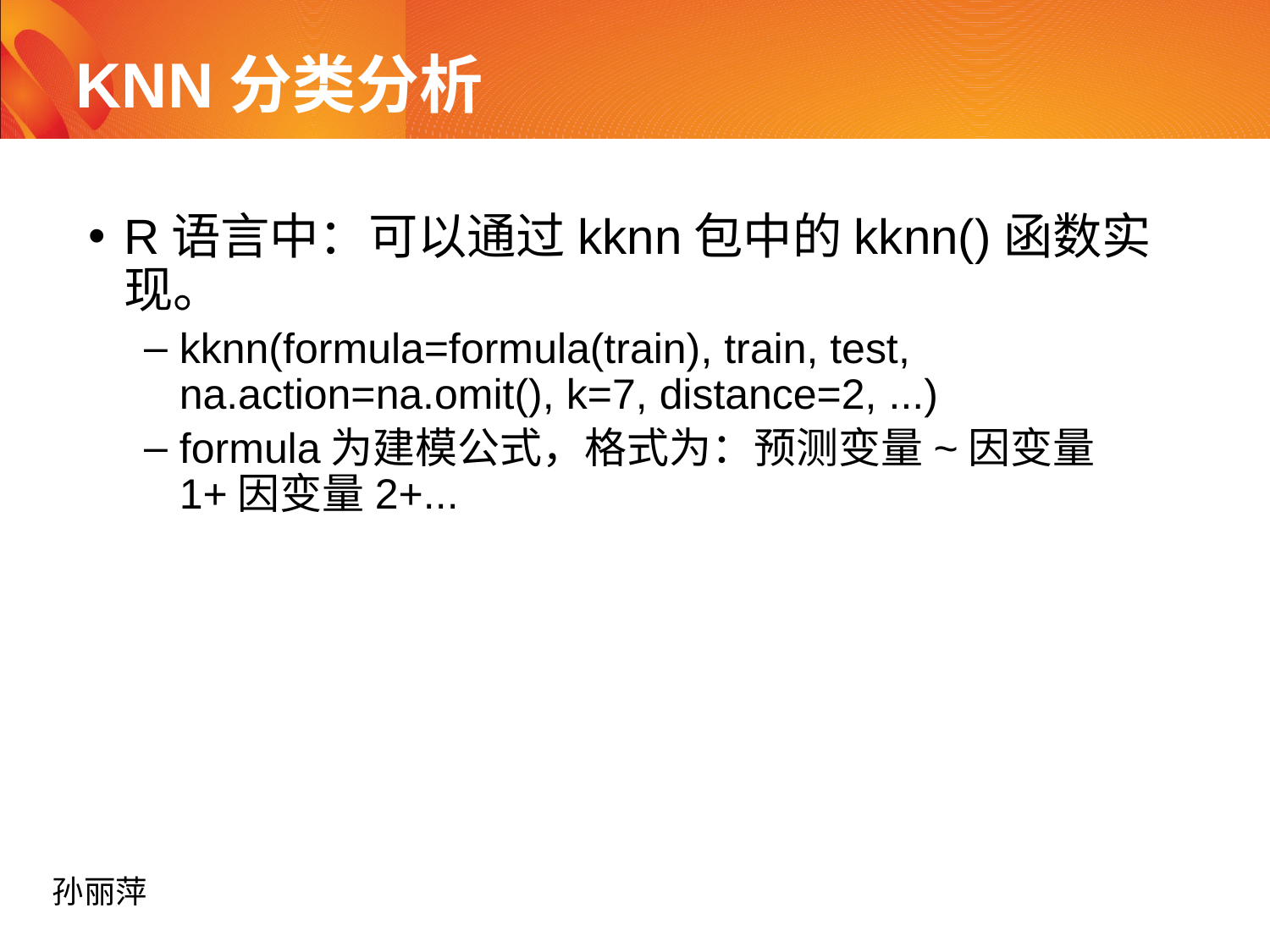

# KNN分类分析
R语言中：可以通过kknn包中的kknn()函数实现。
kknn(formula=formula(train), train, test, na.action=na.omit(), k=7, distance=2, ...)
formula为建模公式，格式为：预测变量~因变量1+因变量2+...

15